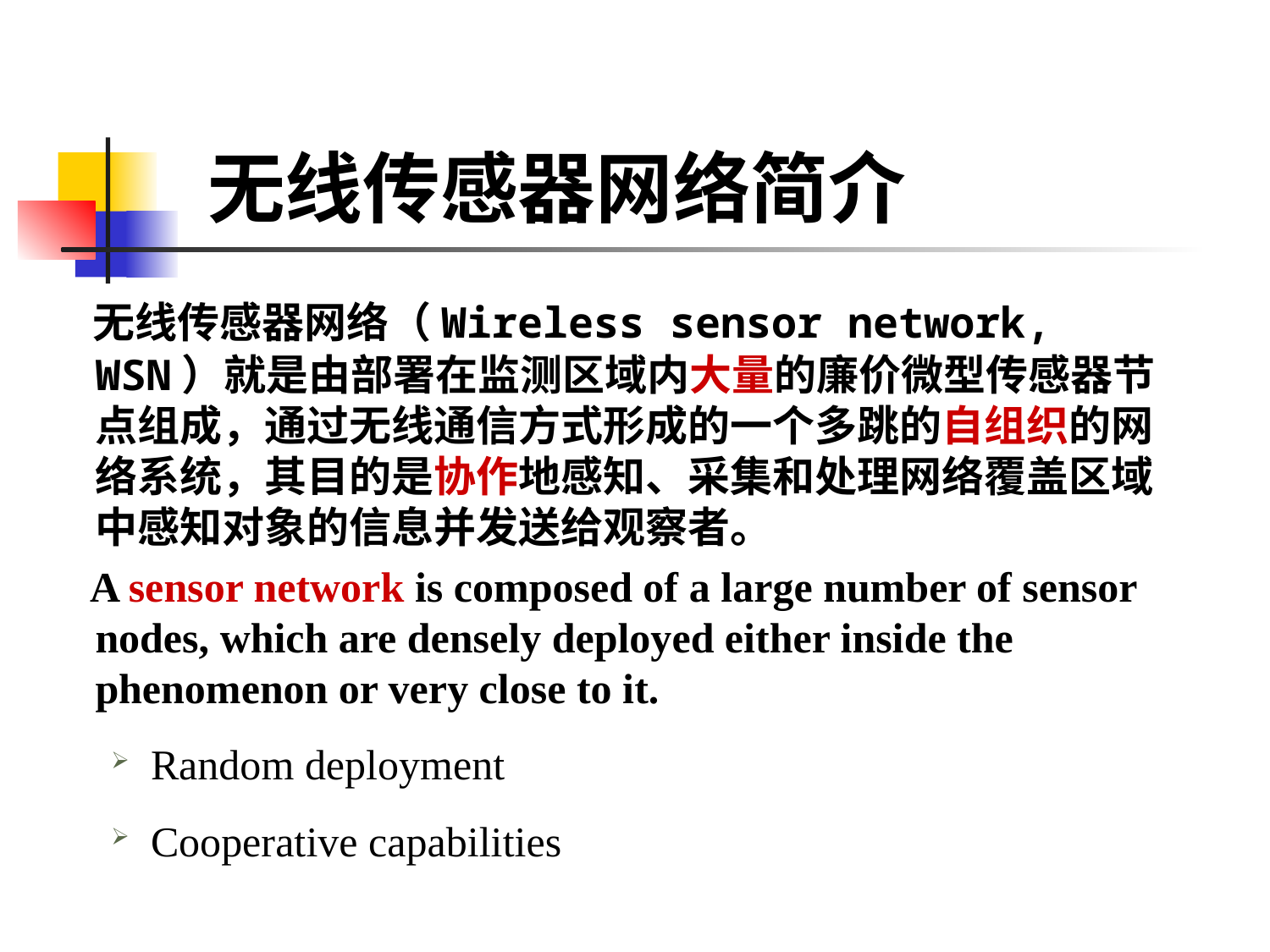

# 无线传感器网络简介
   无线传感器网络（Wireless sensor network, WSN）就是由部署在监测区域内大量的廉价微型传感器节点组成，通过无线通信方式形成的一个多跳的自组织的网络系统，其目的是协作地感知、采集和处理网络覆盖区域中感知对象的信息并发送给观察者。
    A sensor network is composed of a large number of sensor nodes, which are densely deployed either inside the phenomenon or very close to it.
Random deployment
Cooperative capabilities